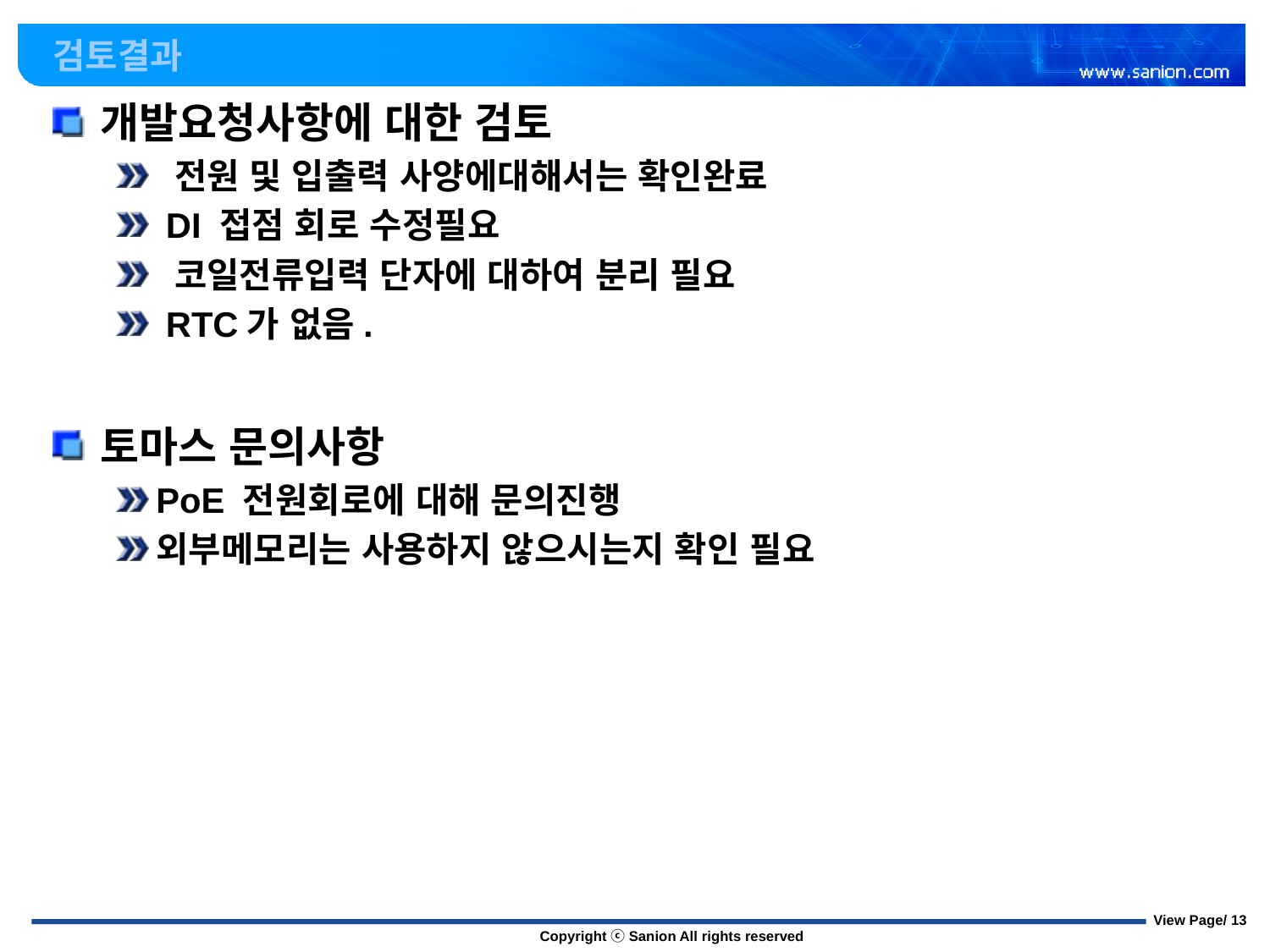

# 검토결과
개발요청사항에 대한 검토
 전원 및 입출력 사양에대해서는 확인완료
 DI 접점 회로 수정필요
 코일전류입력 단자에 대하여 분리 필요
 RTC가 없음.

토마스 문의사항
PoE 전원회로에 대해 문의진행
외부메모리는 사용하지 않으시는지 확인 필요